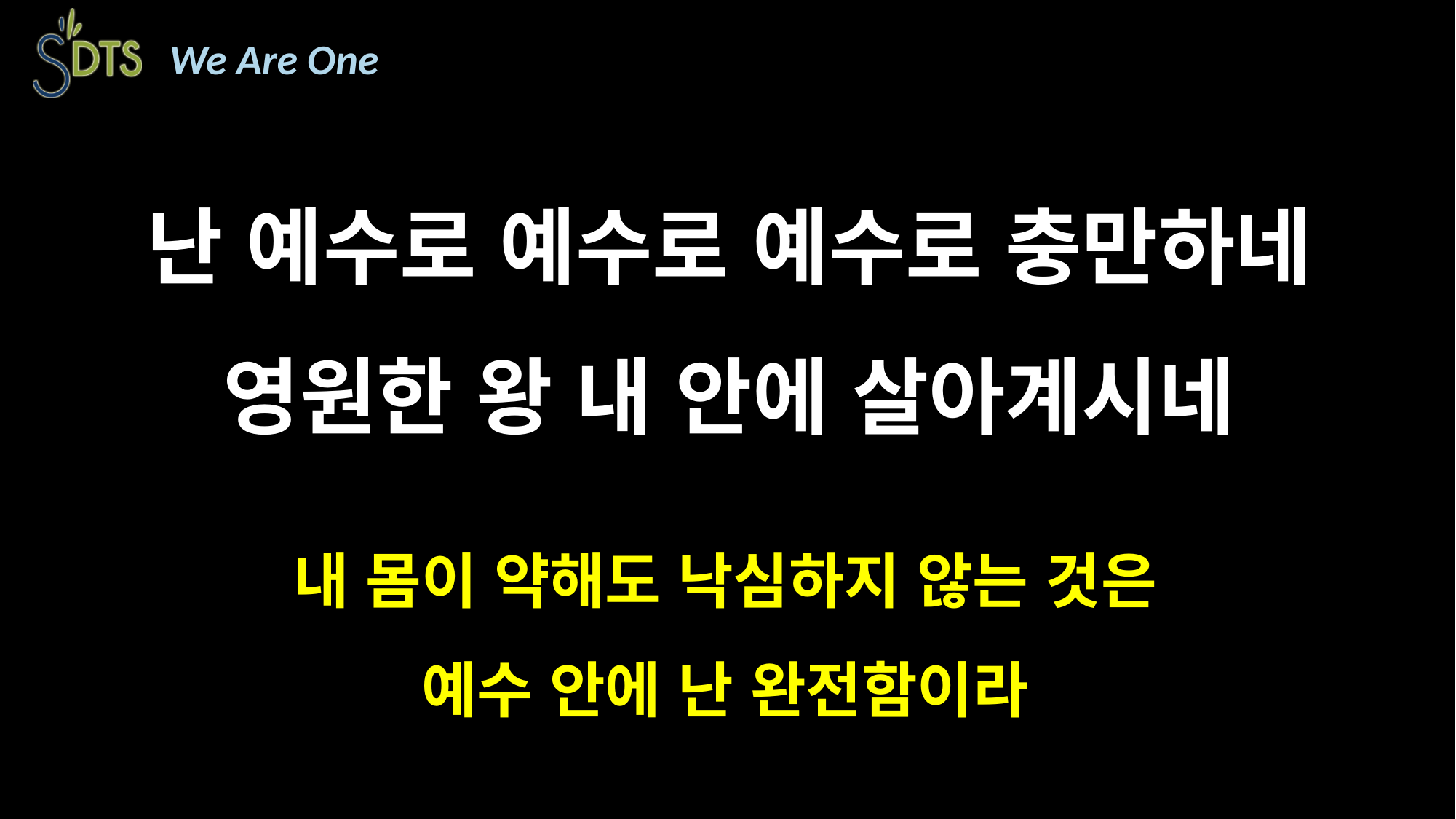

난 예수로 예수로 예수로 충만하네
영원한 왕 내 안에 살아계시네
내 몸이 약해도 낙심하지 않는 것은
예수 안에 난 완전함이라